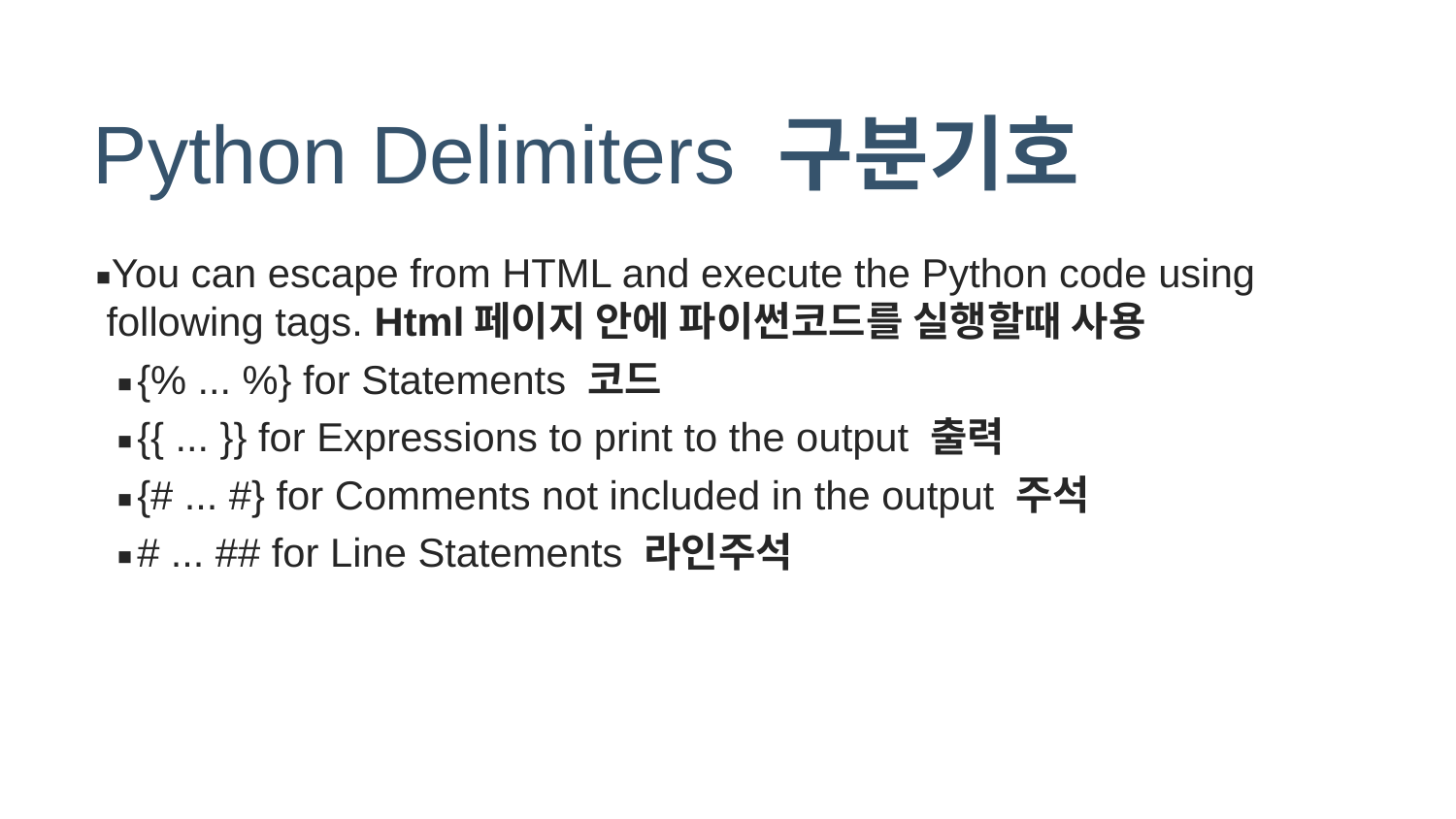

# Python Delimiters 구분기호
You can escape from HTML and execute the Python code using following tags. Html페이지 안에 파이썬코드를 실행할때 사용
{% ... %} for Statements 코드
{{ ... }} for Expressions to print to the output 출력
{# ... #} for Comments not included in the output 주석
# ... ## for Line Statements 라인주석